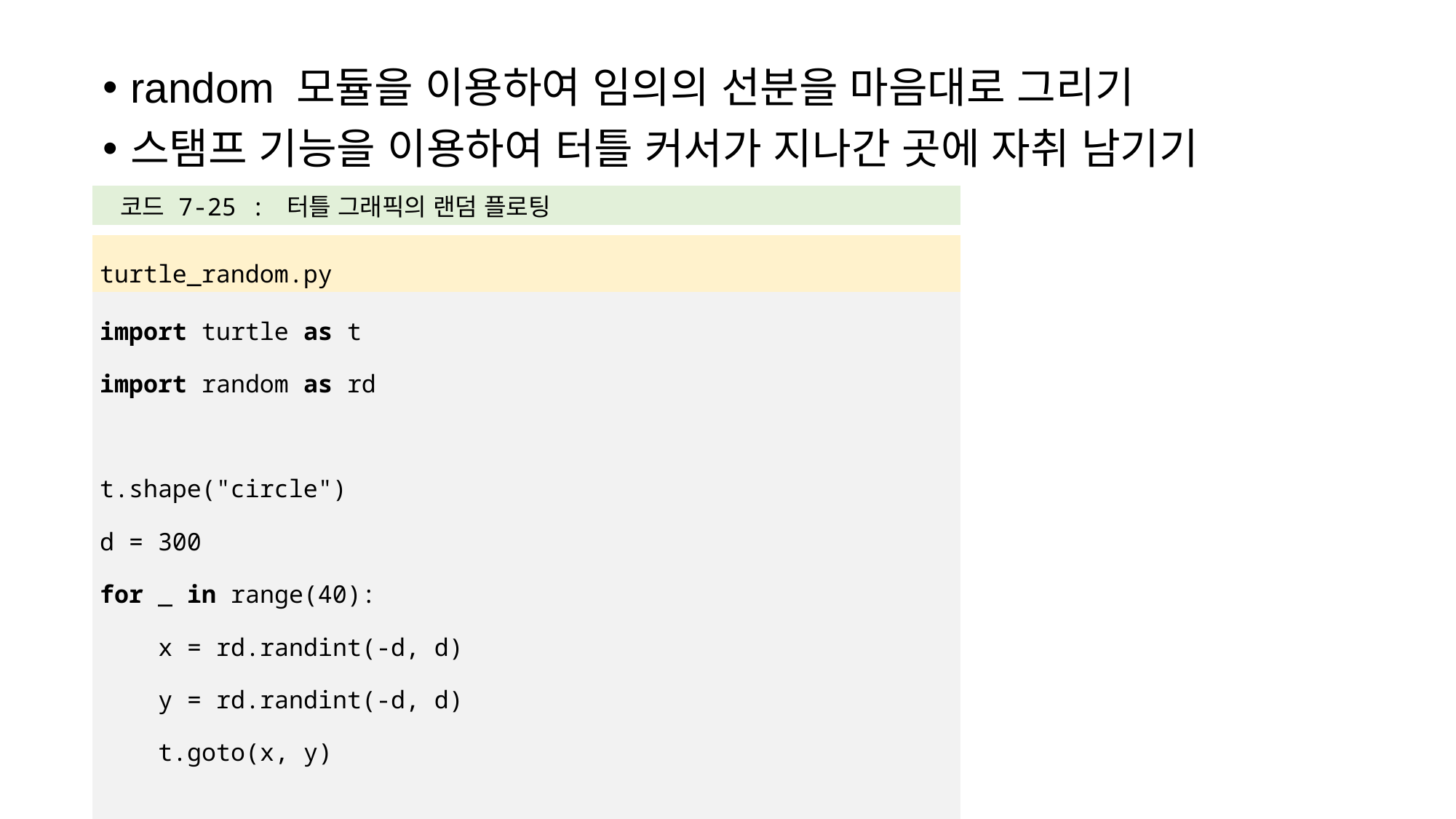

random 모듈을 이용하여 임의의 선분을 마음대로 그리기
스탬프 기능을 이용하여 터틀 커서가 지나간 곳에 자취 남기기

| 코드 7-25 : 터틀 그래픽의 랜덤 플로팅 |
| --- |
|  |
| turtle\_random.py |
| import turtle as t import random as rd t.shape("circle") d = 300 for \_ in range(40): x = rd.randint(-d, d) y = rd.randint(-d, d) t.goto(x, y) t.done() |